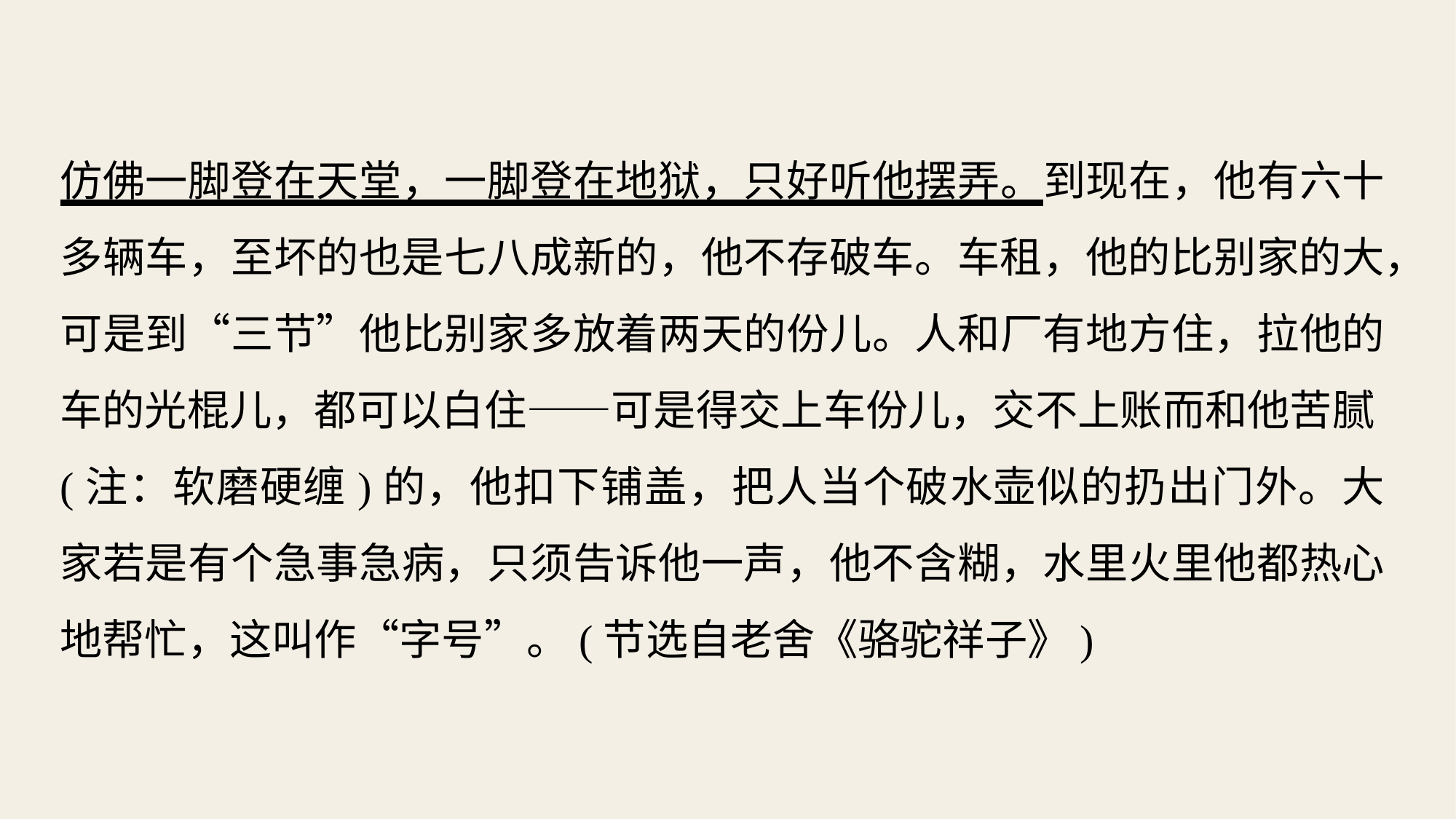

仿佛一脚登在天堂，一脚登在地狱，只好听他摆弄。到现在，他有六十多辆车，至坏的也是七八成新的，他不存破车。车租，他的比别家的大，可是到“三节”他比别家多放着两天的份儿。人和厂有地方住，拉他的车的光棍儿，都可以白住——可是得交上车份儿，交不上账而和他苦腻(注：软磨硬缠)的，他扣下铺盖，把人当个破水壶似的扔出门外。大家若是有个急事急病，只须告诉他一声，他不含糊，水里火里他都热心地帮忙，这叫作“字号”。(节选自老舍《骆驼祥子》)